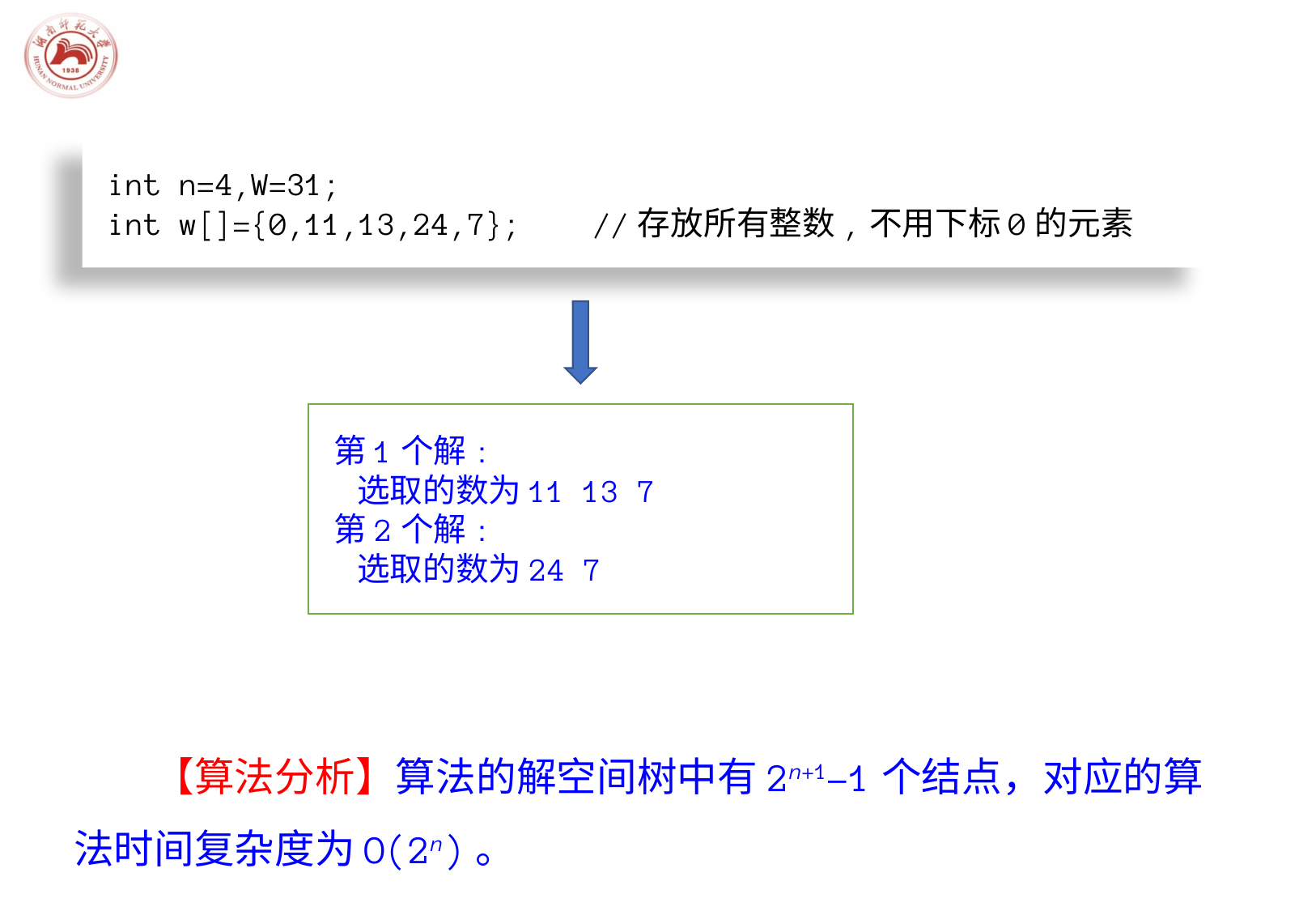

int n=4,W=31;
int w[]={0,11,13,24,7};	//存放所有整数,不用下标0的元素

第1个解:
  选取的数为11 13 7
第2个解:
  选取的数为24 7
　　【算法分析】算法的解空间树中有2n+1-1个结点，对应的算法时间复杂度为O(2n)。